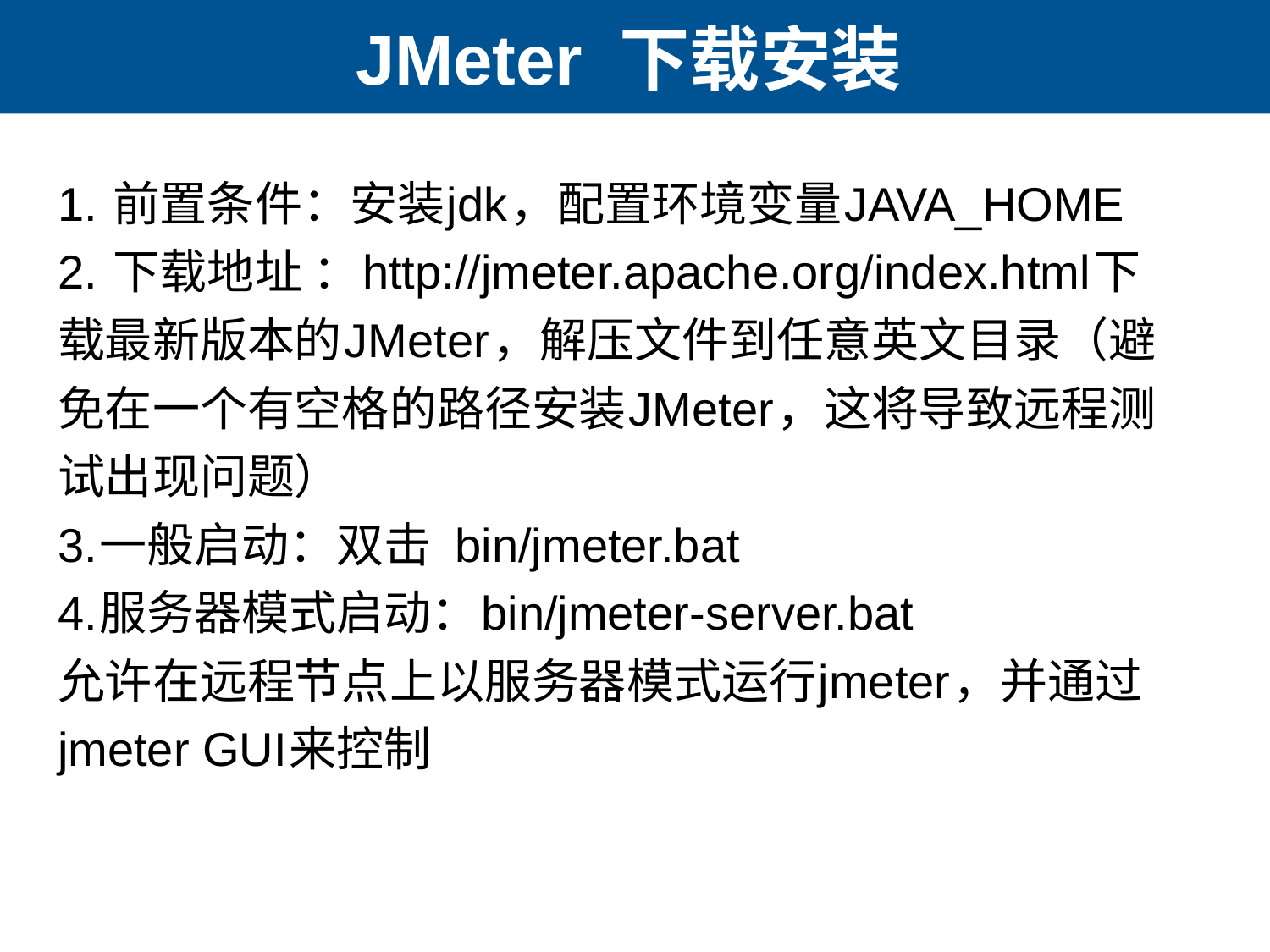

# JMeter 下载安装
1. 前置条件：安装jdk，配置环境变量JAVA_HOME
2. 下载地址 ：http://jmeter.apache.org/index.html下载最新版本的JMeter，解压文件到任意英文目录（避免在一个有空格的路径安装JMeter，这将导致远程测试出现问题）
3.一般启动：双击  bin/jmeter.bat
4.服务器模式启动：bin/jmeter-server.bat
允许在远程节点上以服务器模式运行jmeter，并通过jmeter GUI来控制